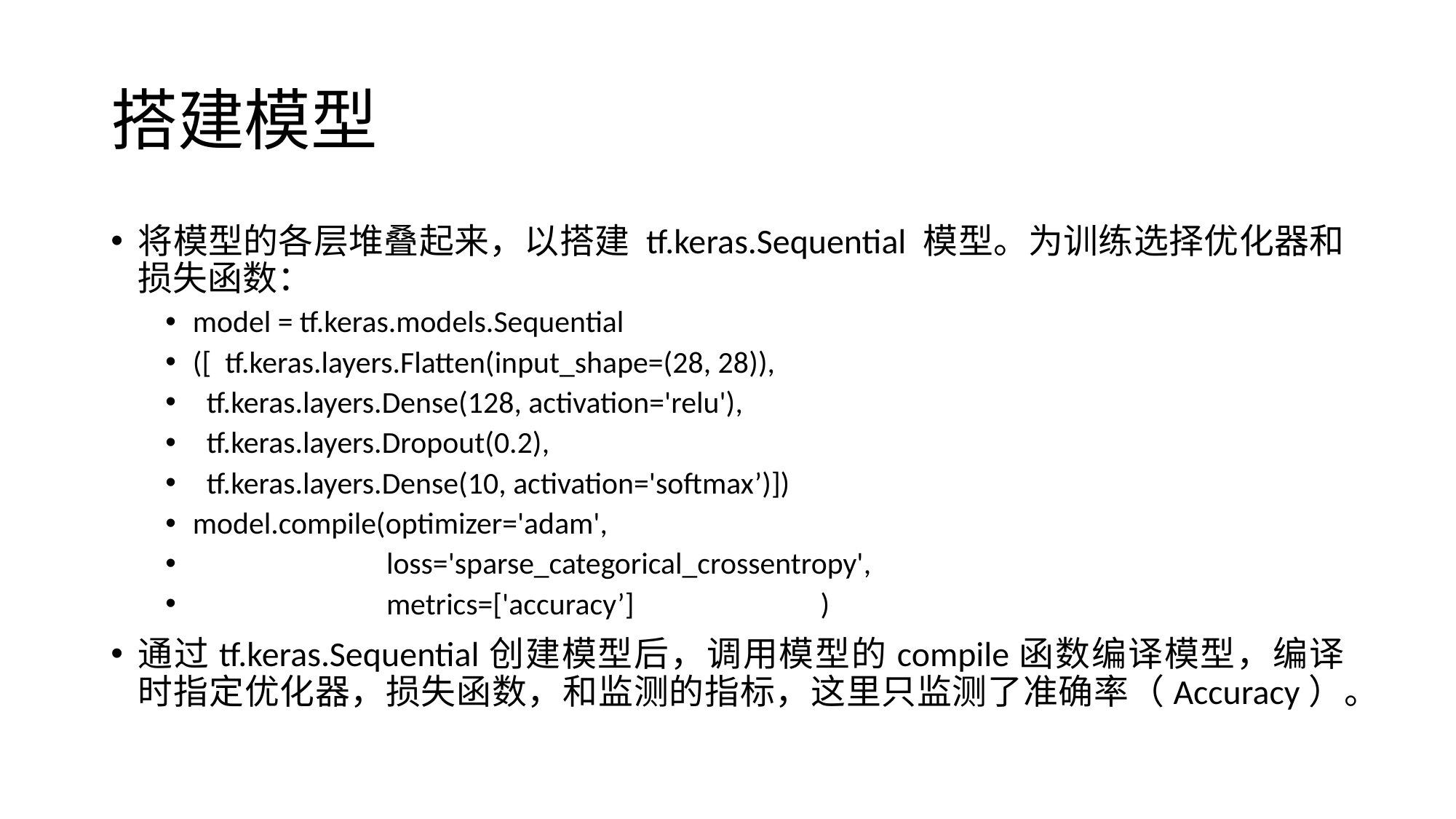

# 搭建模型
将模型的各层堆叠起来，以搭建 tf.keras.Sequential 模型。为训练选择优化器和损失函数：
model = tf.keras.models.Sequential
([  tf.keras.layers.Flatten(input_shape=(28, 28)),
  tf.keras.layers.Dense(128, activation='relu'),
  tf.keras.layers.Dropout(0.2),
  tf.keras.layers.Dense(10, activation='softmax’)])
model.compile(optimizer='adam',
                            loss='sparse_categorical_crossentropy',
                            metrics=['accuracy’]                           )
通过tf.keras.Sequential创建模型后，调用模型的compile函数编译模型，编译时指定优化器，损失函数，和监测的指标，这里只监测了准确率（Accuracy）。